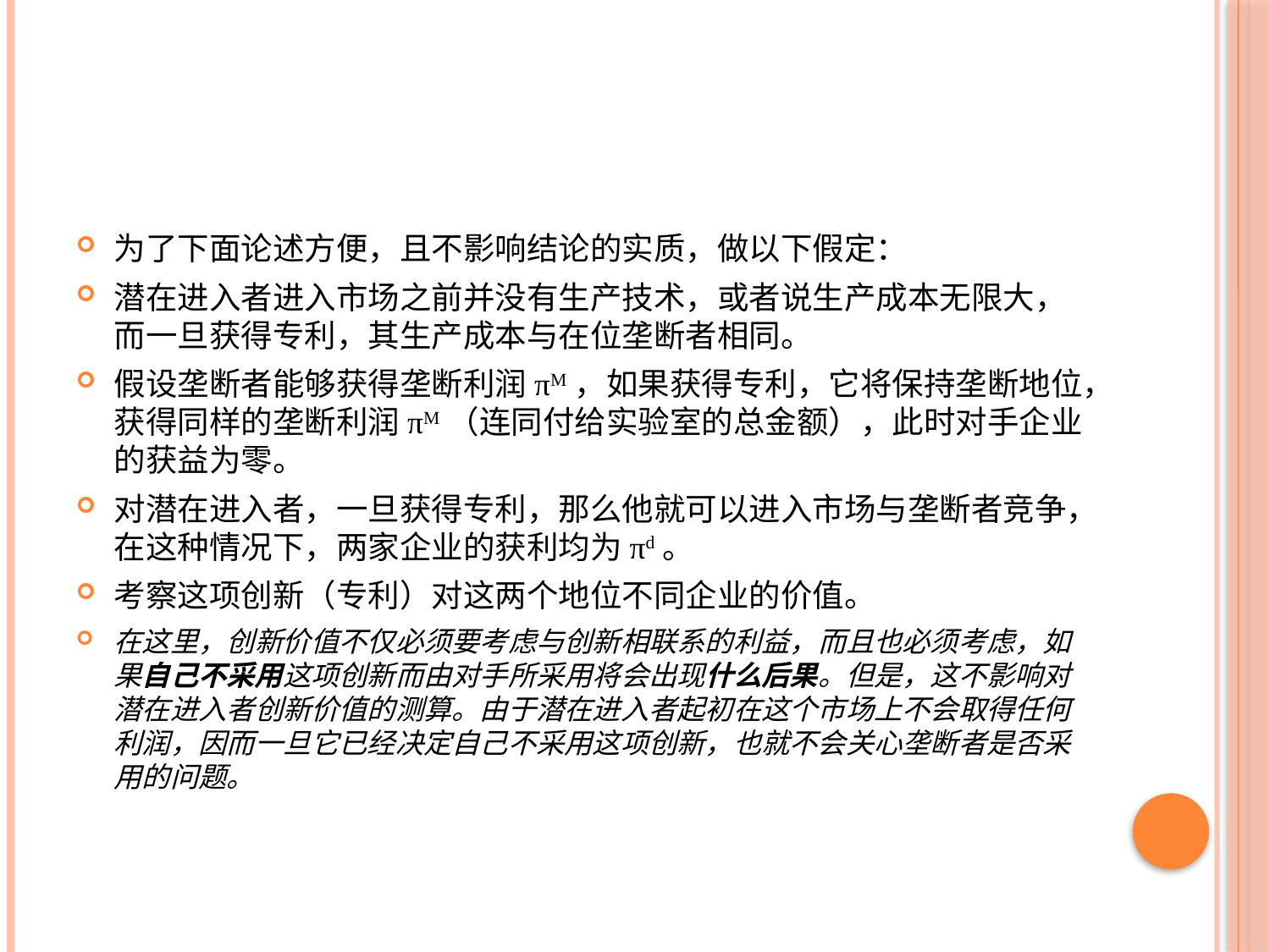

#
为了下面论述方便，且不影响结论的实质，做以下假定：
潜在进入者进入市场之前并没有生产技术，或者说生产成本无限大，而一旦获得专利，其生产成本与在位垄断者相同。
假设垄断者能够获得垄断利润πM，如果获得专利，它将保持垄断地位，获得同样的垄断利润πM（连同付给实验室的总金额），此时对手企业的获益为零。
对潜在进入者，一旦获得专利，那么他就可以进入市场与垄断者竞争，在这种情况下，两家企业的获利均为πd。
考察这项创新（专利）对这两个地位不同企业的价值。
在这里，创新价值不仅必须要考虑与创新相联系的利益，而且也必须考虑，如果自己不采用这项创新而由对手所采用将会出现什么后果。但是，这不影响对潜在进入者创新价值的测算。由于潜在进入者起初在这个市场上不会取得任何利润，因而一旦它已经决定自己不采用这项创新，也就不会关心垄断者是否采用的问题。